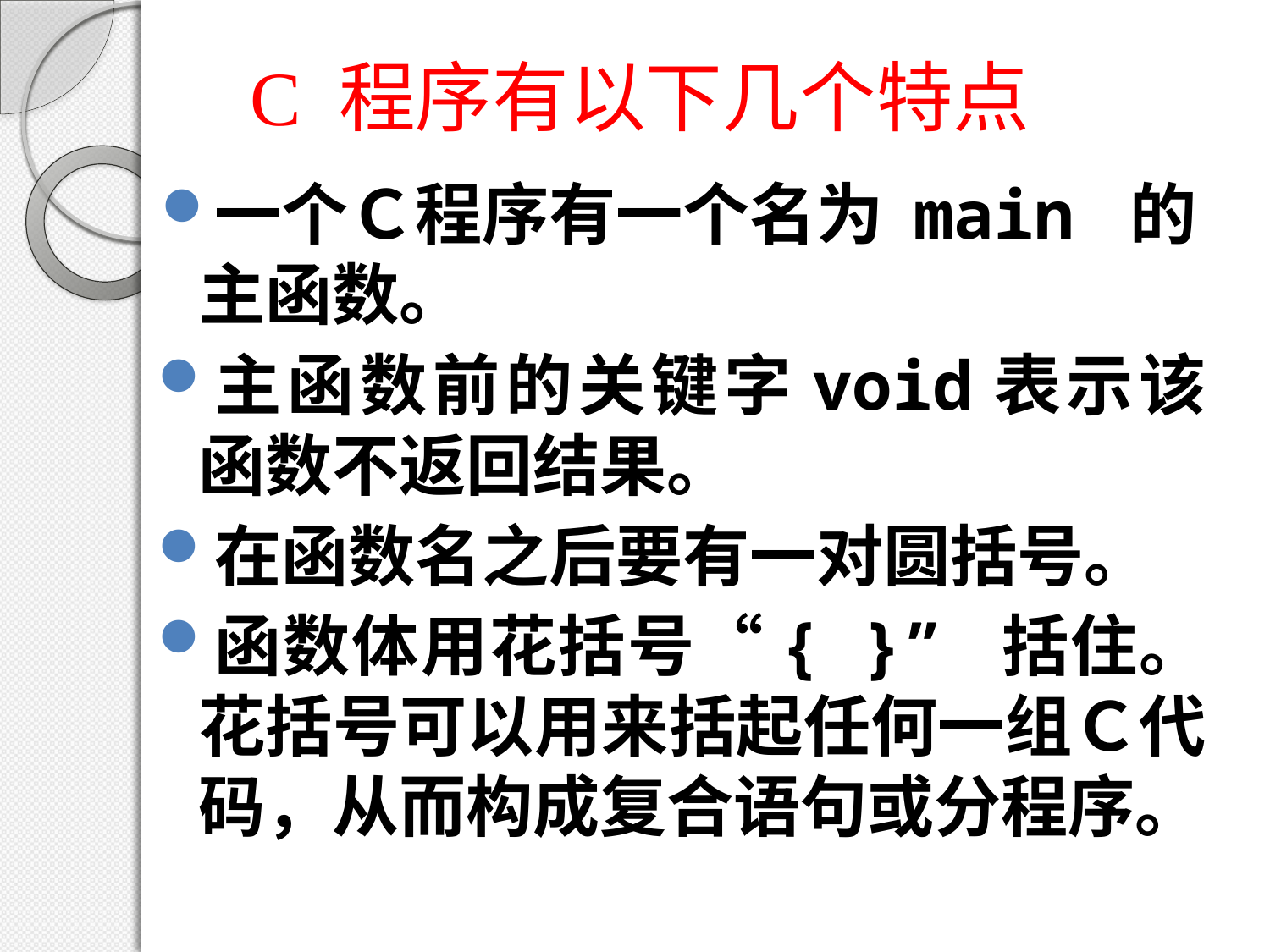

# C 程序有以下几个特点
一个Ｃ程序有一个名为 main 的主函数。
主函数前的关键字void表示该函数不返回结果。
在函数名之后要有一对圆括号。
函数体用花括号“{ }” 括住。花括号可以用来括起任何一组Ｃ代码，从而构成复合语句或分程序。
42